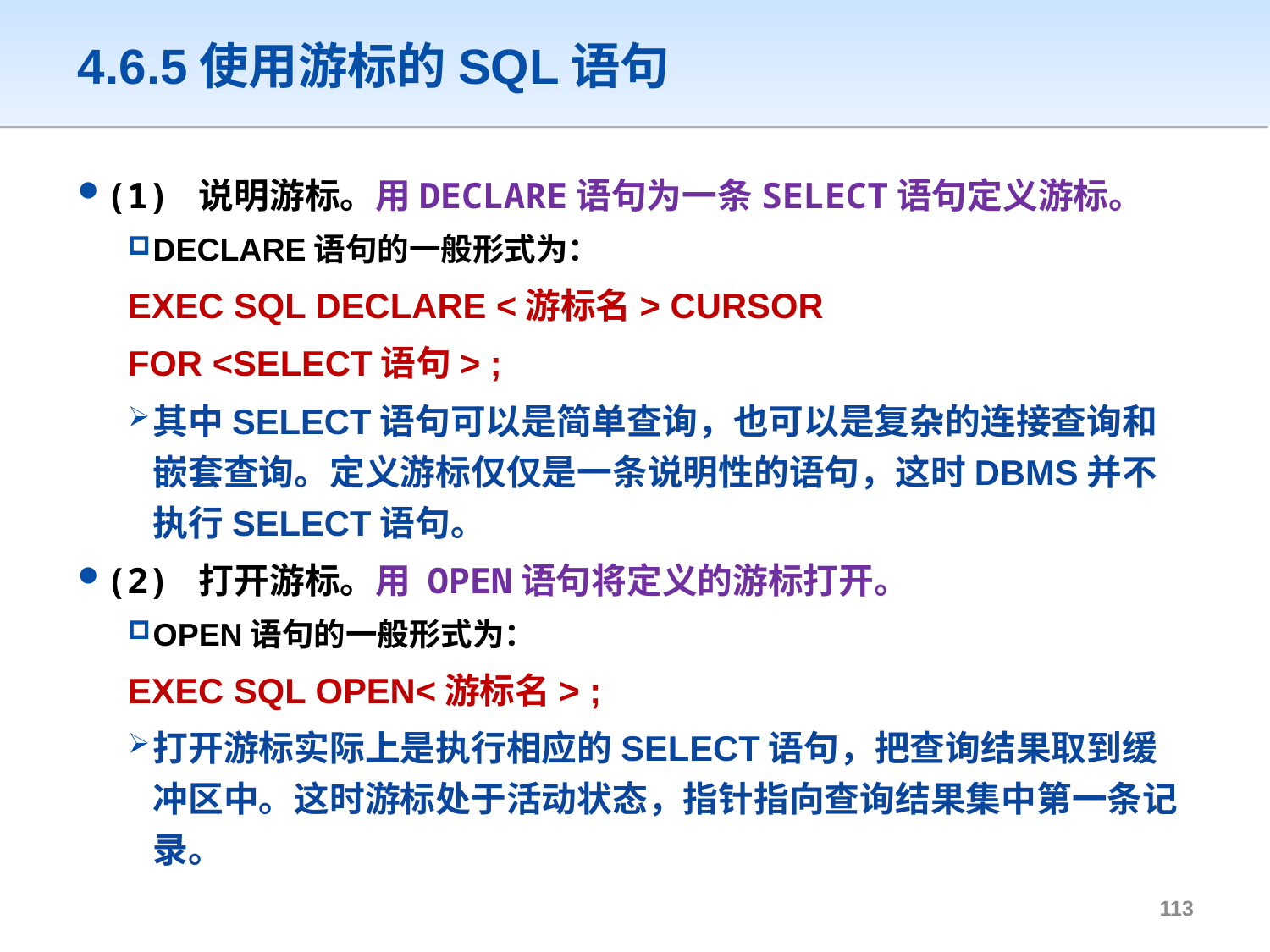

# 4.6.5使用游标的SQL语句
(1) 说明游标。用DECLARE语句为一条SELECT语句定义游标。
DECLARE语句的一般形式为：
EXEC SQL DECLARE <游标名> CURSOR
FOR <SELECT语句> ;
其中SELECT语句可以是简单查询，也可以是复杂的连接查询和嵌套查询。定义游标仅仅是一条说明性的语句，这时DBMS并不执行SELECT语句。
(2) 打开游标。用 OPEN语句将定义的游标打开。
OPEN语句的一般形式为：
EXEC SQL OPEN<游标名> ;
打开游标实际上是执行相应的SELECT语句，把查询结果取到缓冲区中。这时游标处于活动状态，指针指向查询结果集中第一条记录。

113